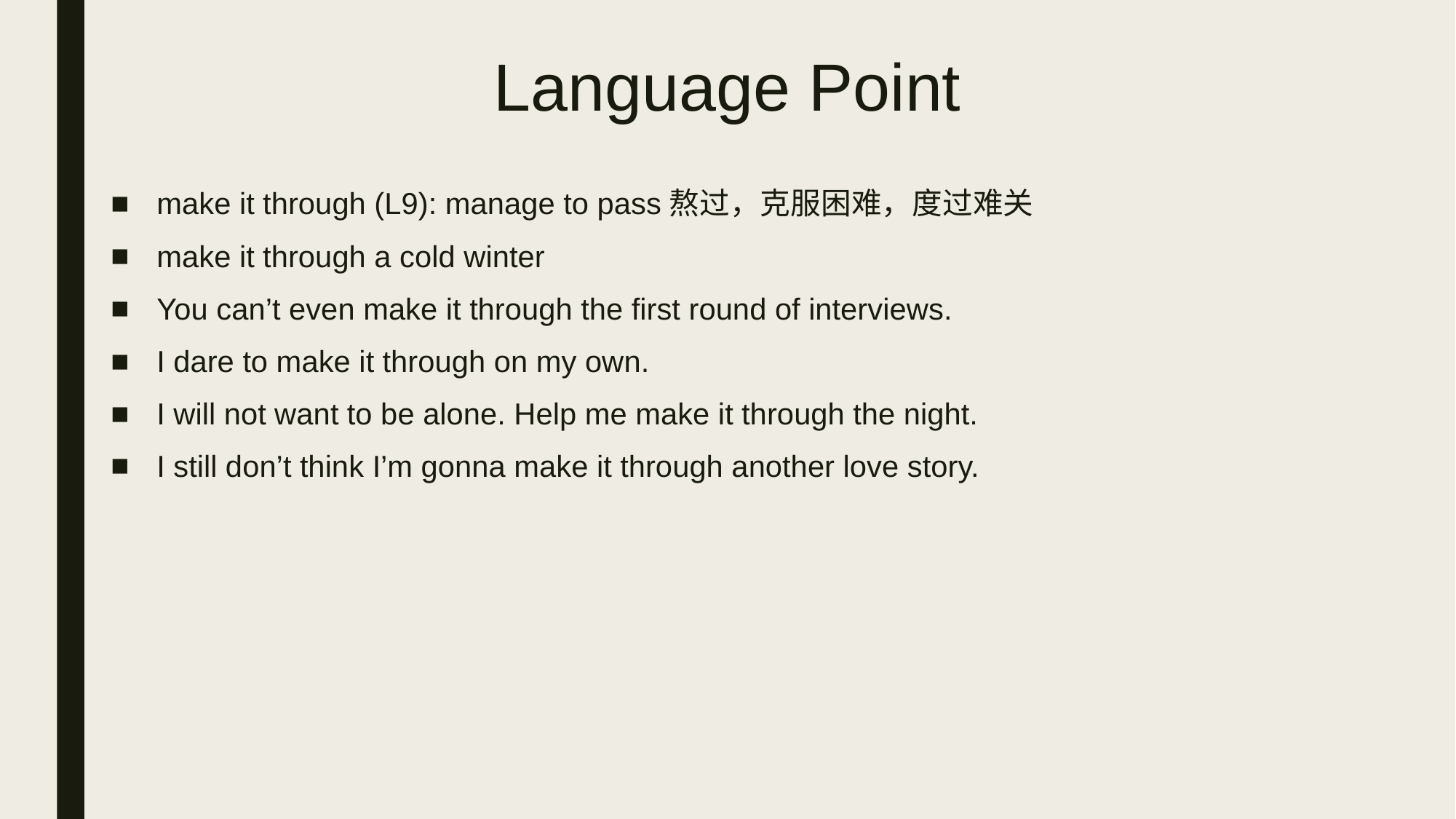

# Language Point
make it through (L9): manage to pass熬过，克服困难，度过难关
make it through a cold winter
You can’t even make it through the first round of interviews.
I dare to make it through on my own.
I will not want to be alone. Help me make it through the night.
I still don’t think I’m gonna make it through another love story.